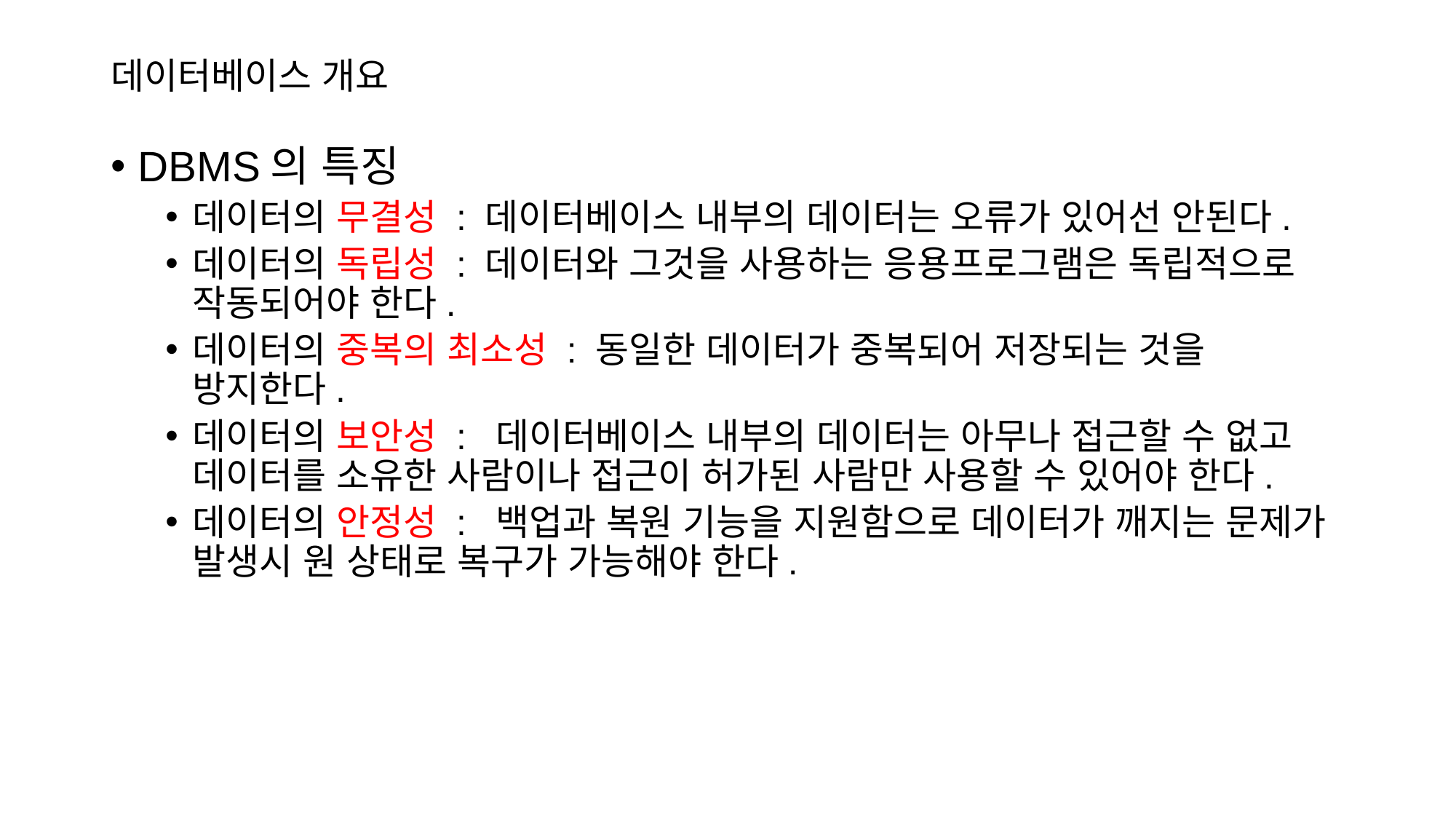

# 데이터베이스 개요
DBMS의 특징
데이터의 무결성 : 데이터베이스 내부의 데이터는 오류가 있어선 안된다.
데이터의 독립성 : 데이터와 그것을 사용하는 응용프로그램은 독립적으로 작동되어야 한다.
데이터의 중복의 최소성 : 동일한 데이터가 중복되어 저장되는 것을 방지한다.
데이터의 보안성 :  데이터베이스 내부의 데이터는 아무나 접근할 수 없고 데이터를 소유한 사람이나 접근이 허가된 사람만 사용할 수 있어야 한다.
데이터의 안정성 :  백업과 복원 기능을 지원함으로 데이터가 깨지는 문제가 발생시 원 상태로 복구가 가능해야 한다.